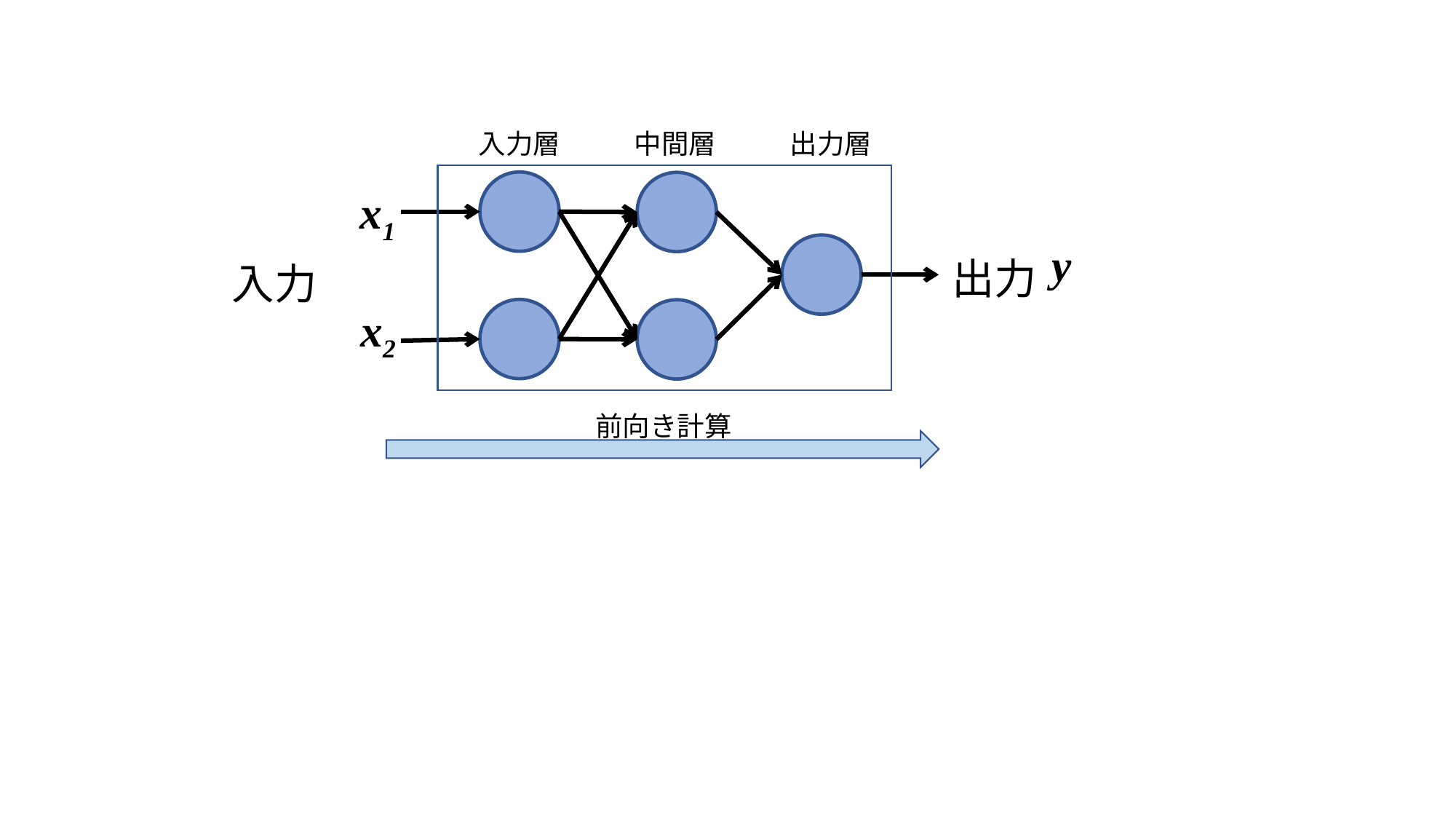

入力層
中間層
出力層

x1
y

出力
入力
x2

前向き計算